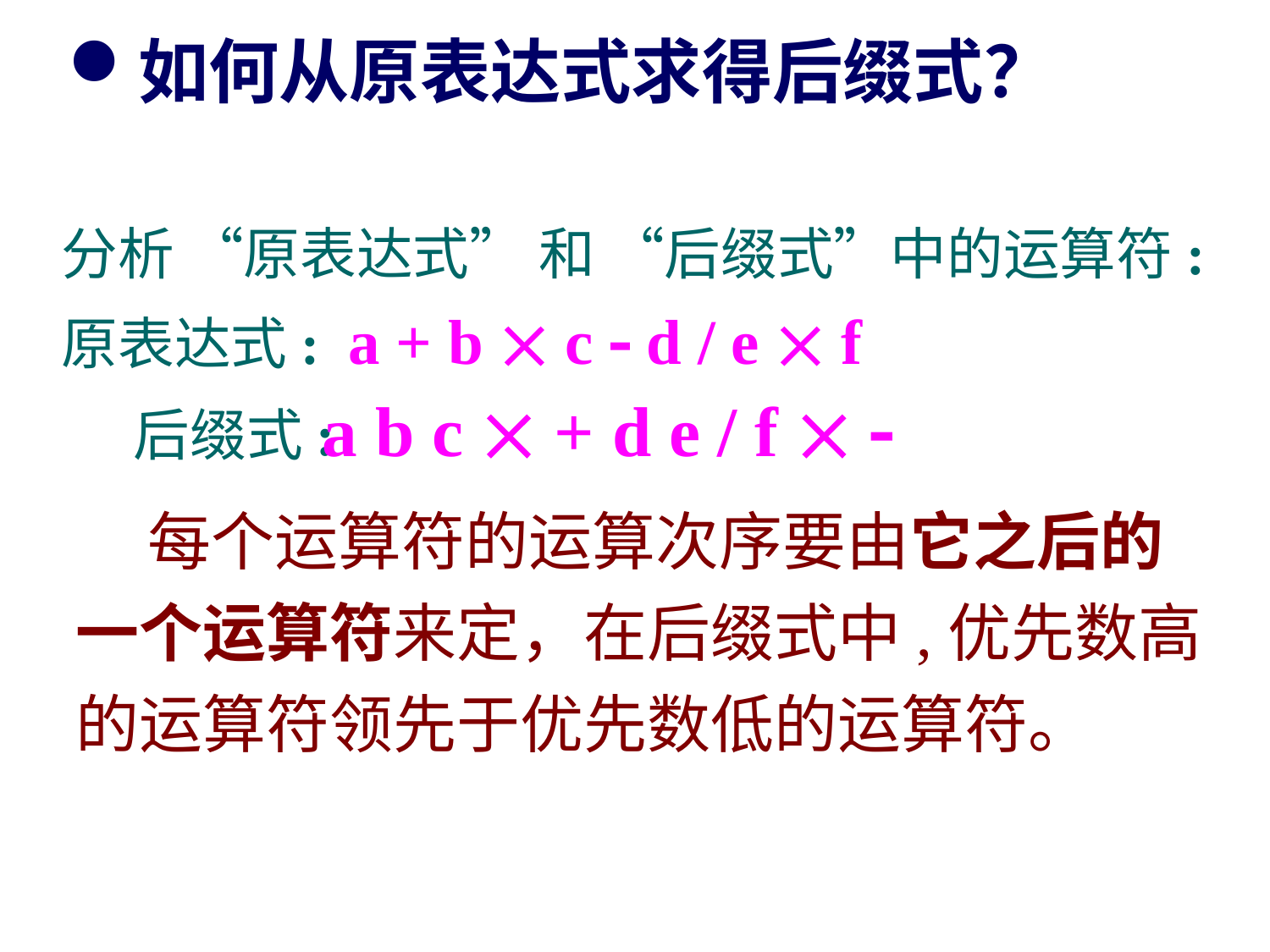

如何从原表达式求得后缀式？
分析 “原表达式” 和 “后缀式”中的运算符:
原表达式:  a + b × c − d / e × f
    后缀式:
a b c × + d e / f × −
    每个运算符的运算次序要由它之后的一个运算符来定，在后缀式中,优先数高的运算符领先于优先数低的运算符。